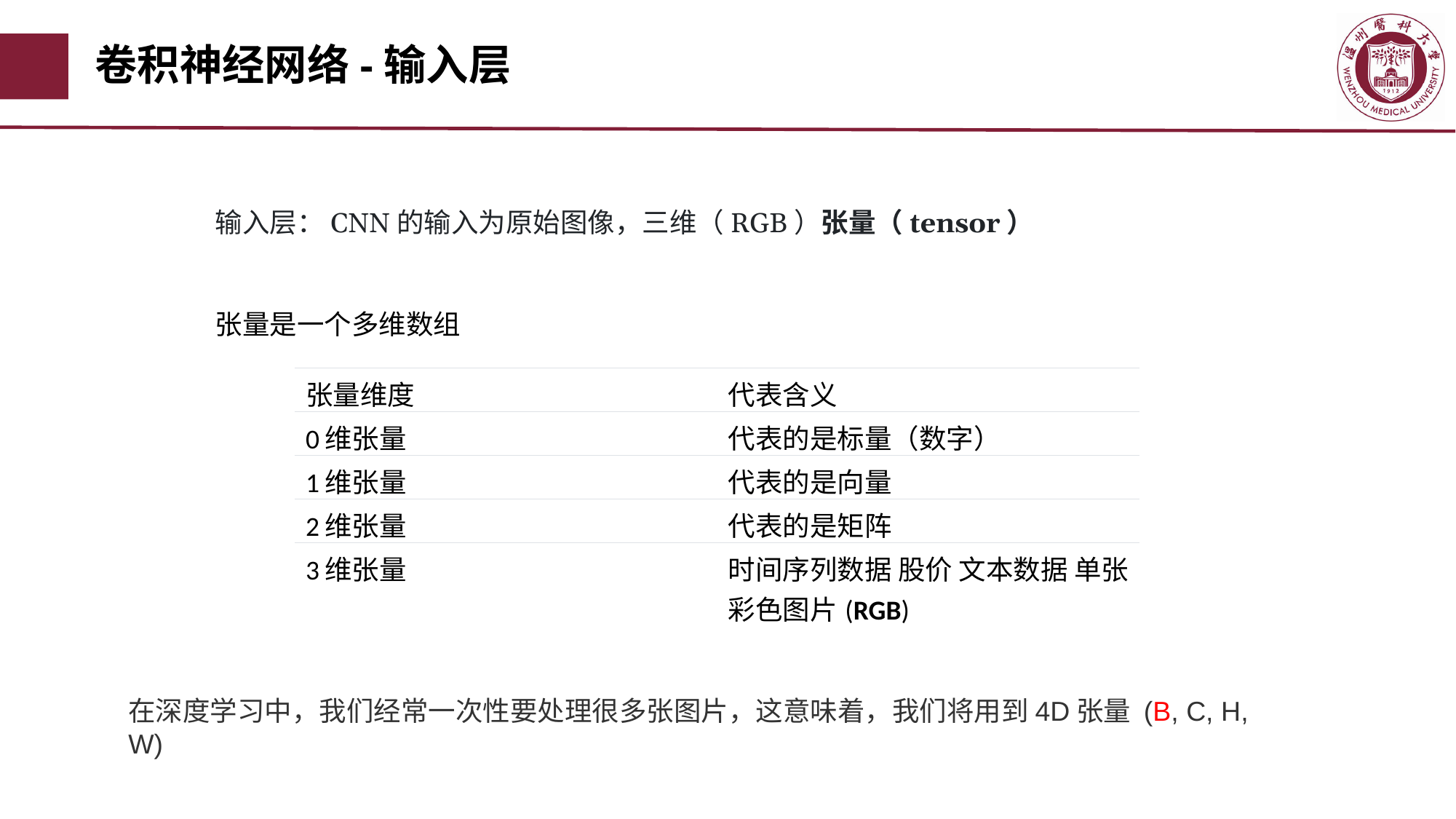

# 卷积神经网络-输入层
输入层：CNN的输入为原始图像，三维（RGB）张量（tensor）
张量是一个多维数组
| 张量维度 | 代表含义 |
| --- | --- |
| 0维张量 | 代表的是标量（数字） |
| 1维张量 | 代表的是向量 |
| 2维张量 | 代表的是矩阵 |
| 3维张量 | 时间序列数据 股价 文本数据 单张彩色图片(RGB) |
在深度学习中，我们经常一次性要处理很多张图片，这意味着，我们将用到4D张量 (B, C, H, W)